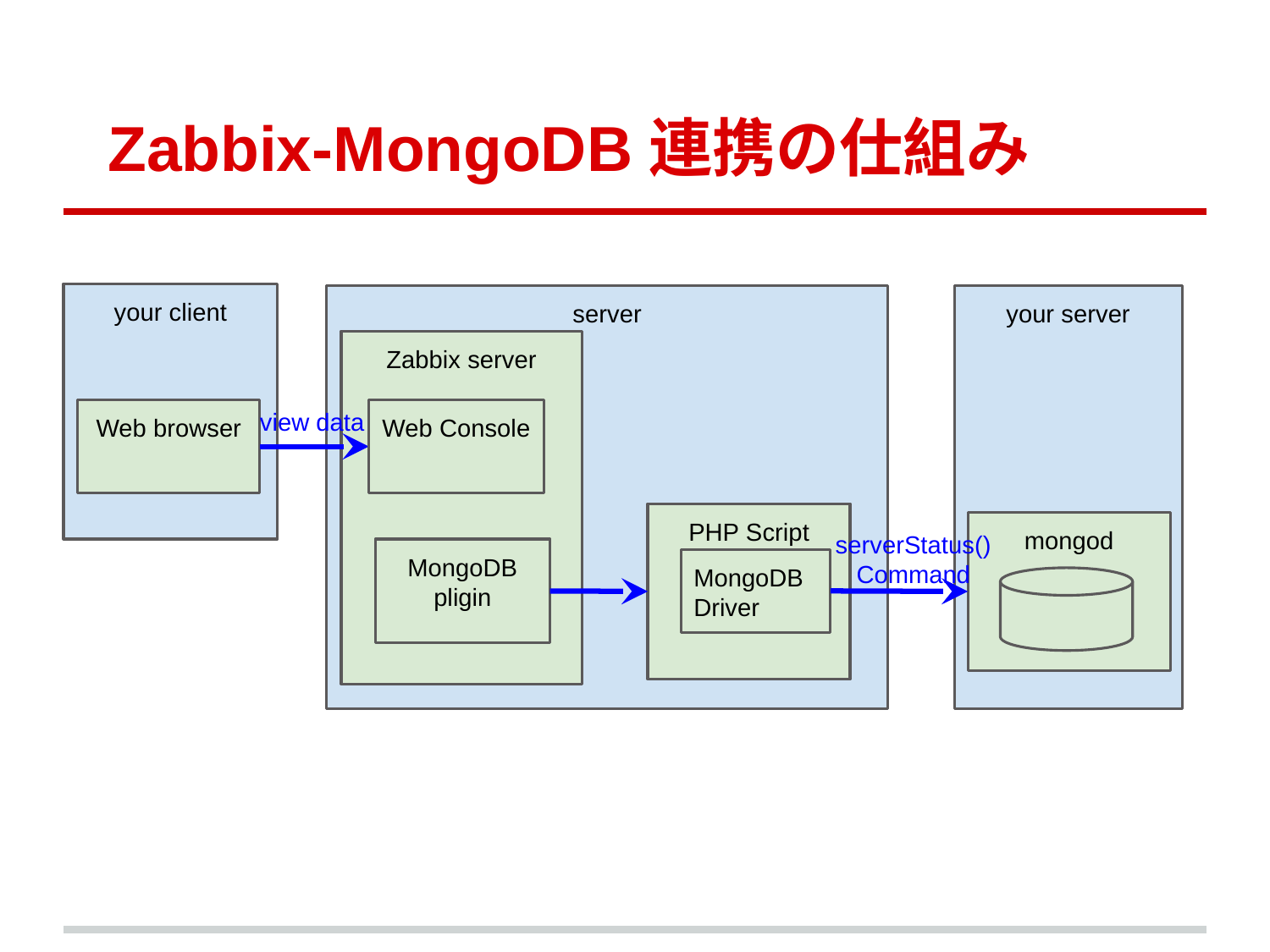

# Zabbix-MongoDB連携の仕組み
your client
your server
server
Zabbix server
view data
Web browser
Web Console
PHP Script
mongod
serverStatus() Command
MongoDB
pligin
MongoDB
Driver